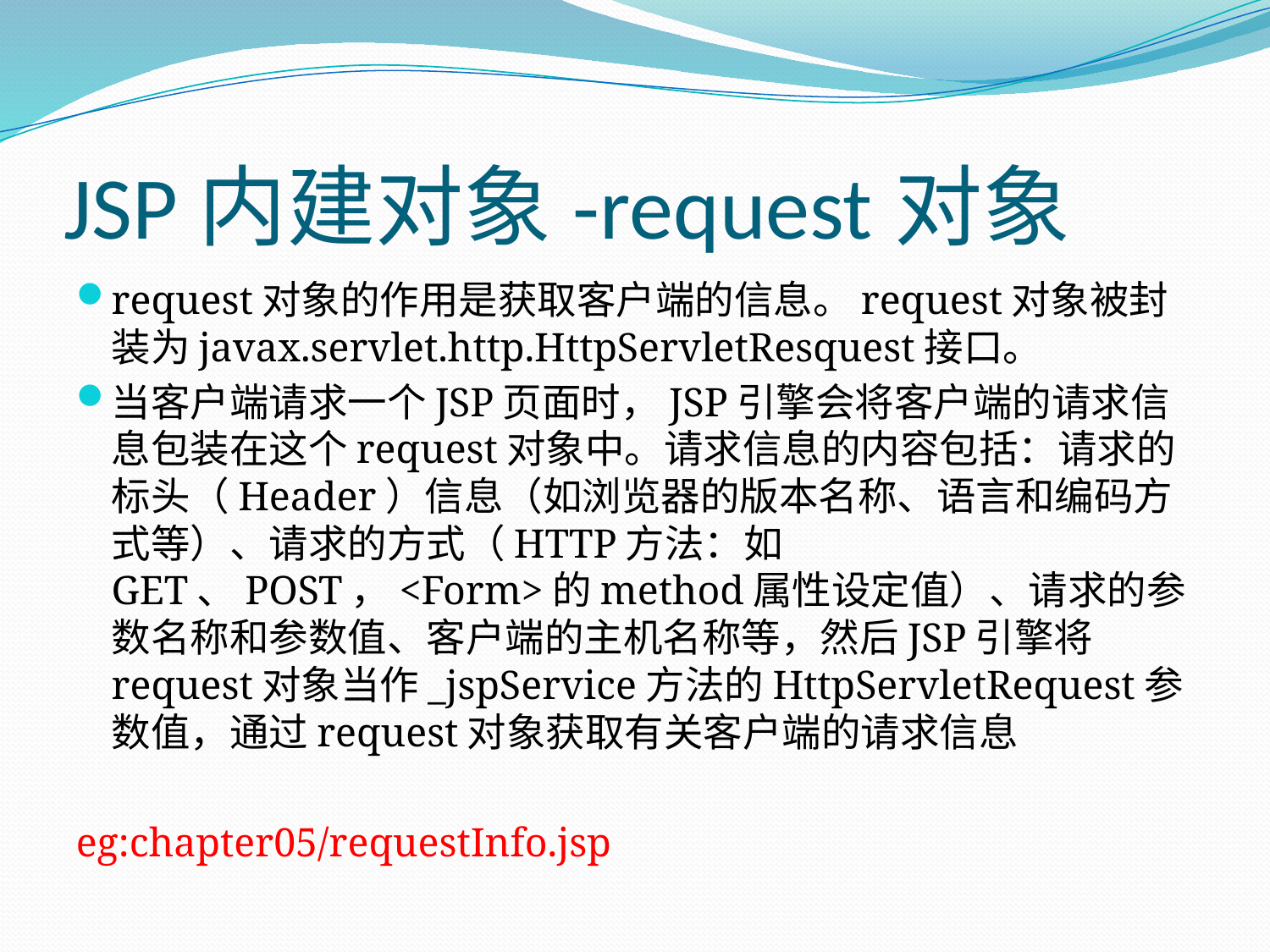

# JSP内建对象-request对象
request对象的作用是获取客户端的信息。request对象被封装为javax.servlet.http.HttpServletResquest接口。
当客户端请求一个JSP页面时，JSP引擎会将客户端的请求信息包装在这个request对象中。请求信息的内容包括：请求的标头（Header）信息（如浏览器的版本名称、语言和编码方式等）、请求的方式（HTTP方法：如GET、POST，<Form>的method属性设定值）、请求的参数名称和参数值、客户端的主机名称等，然后JSP引擎将request对象当作_jspService方法的HttpServletRequest参数值，通过request对象获取有关客户端的请求信息

eg:chapter05/requestInfo.jsp